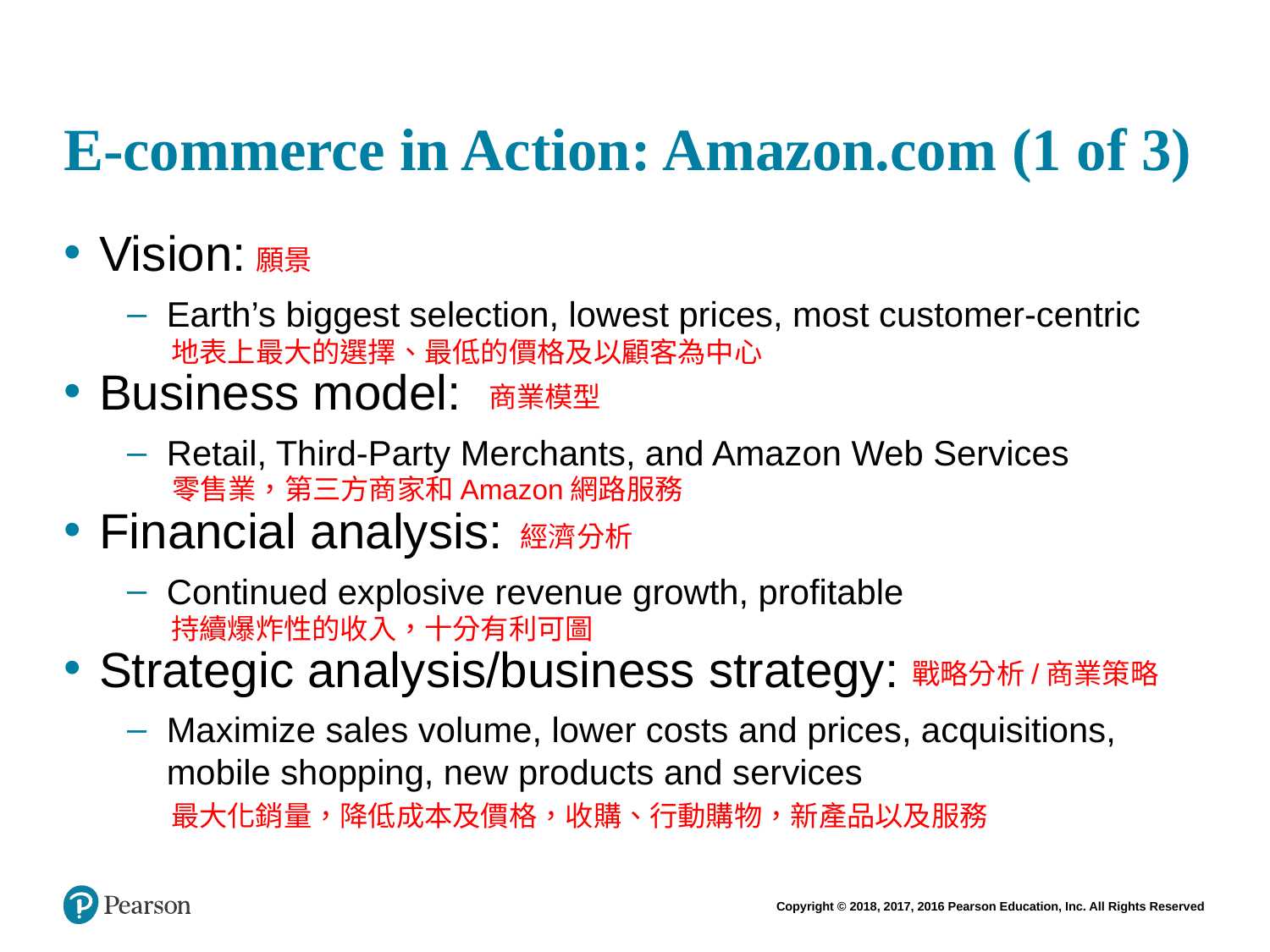

# E-commerce in Action: Amazon.com (1 of 3)
Vision:
Earth’s biggest selection, lowest prices, most customer-centric
Business model:
Retail, Third-Party Merchants, and Amazon Web Services
Financial analysis:
Continued explosive revenue growth, profitable
Strategic analysis/business strategy:
Maximize sales volume, lower costs and prices, acquisitions, mobile shopping, new products and services
願景
地表上最大的選擇、最低的價格及以顧客為中心
商業模型
零售業，第三方商家和Amazon網路服務
經濟分析
持續爆炸性的收入，十分有利可圖
戰略分析/商業策略
最大化銷量，降低成本及價格，收購、行動購物，新產品以及服務